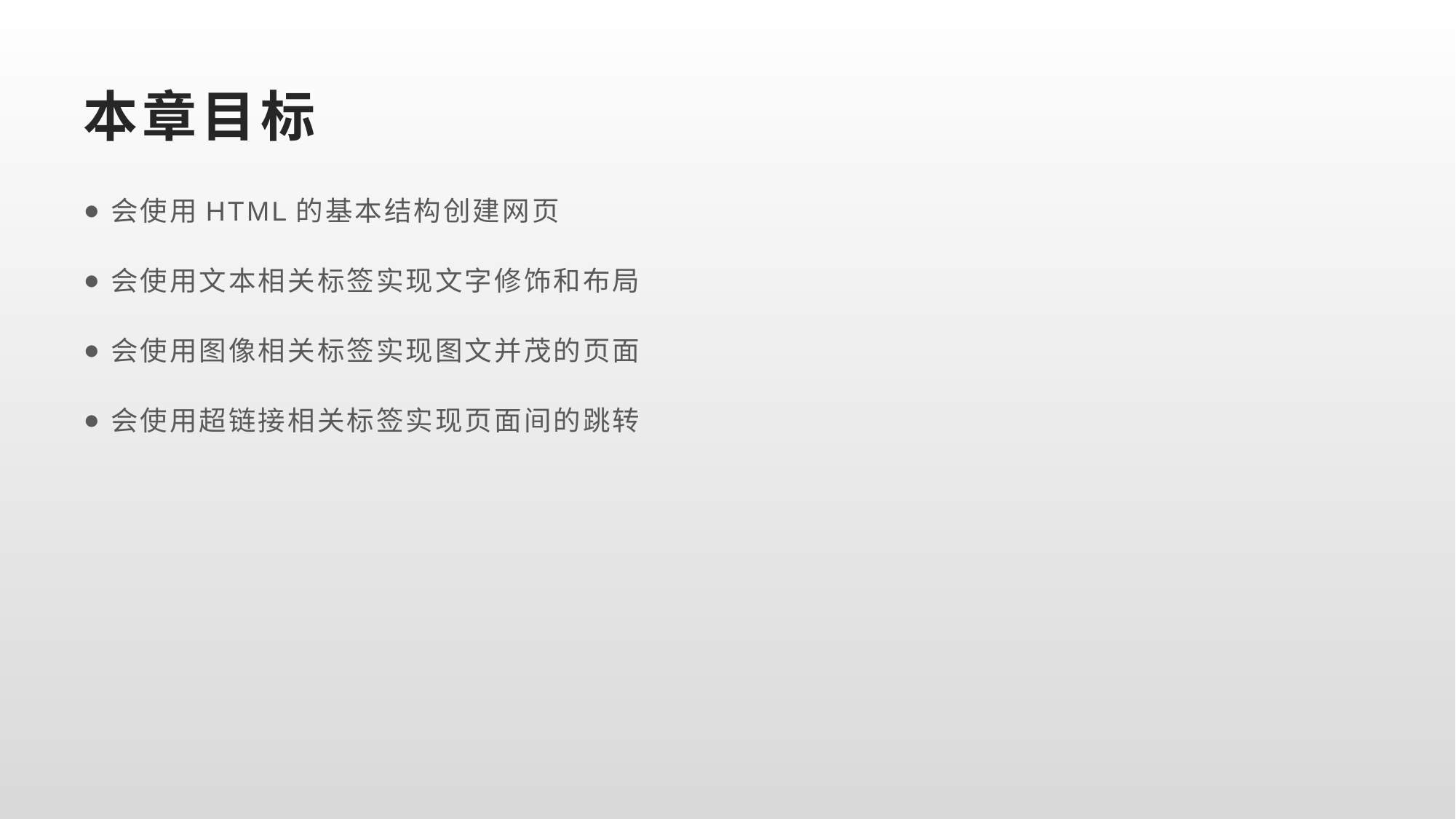

# 本章目标
会使用HTML的基本结构创建网页
会使用文本相关标签实现文字修饰和布局
会使用图像相关标签实现图文并茂的页面
会使用超链接相关标签实现页面间的跳转